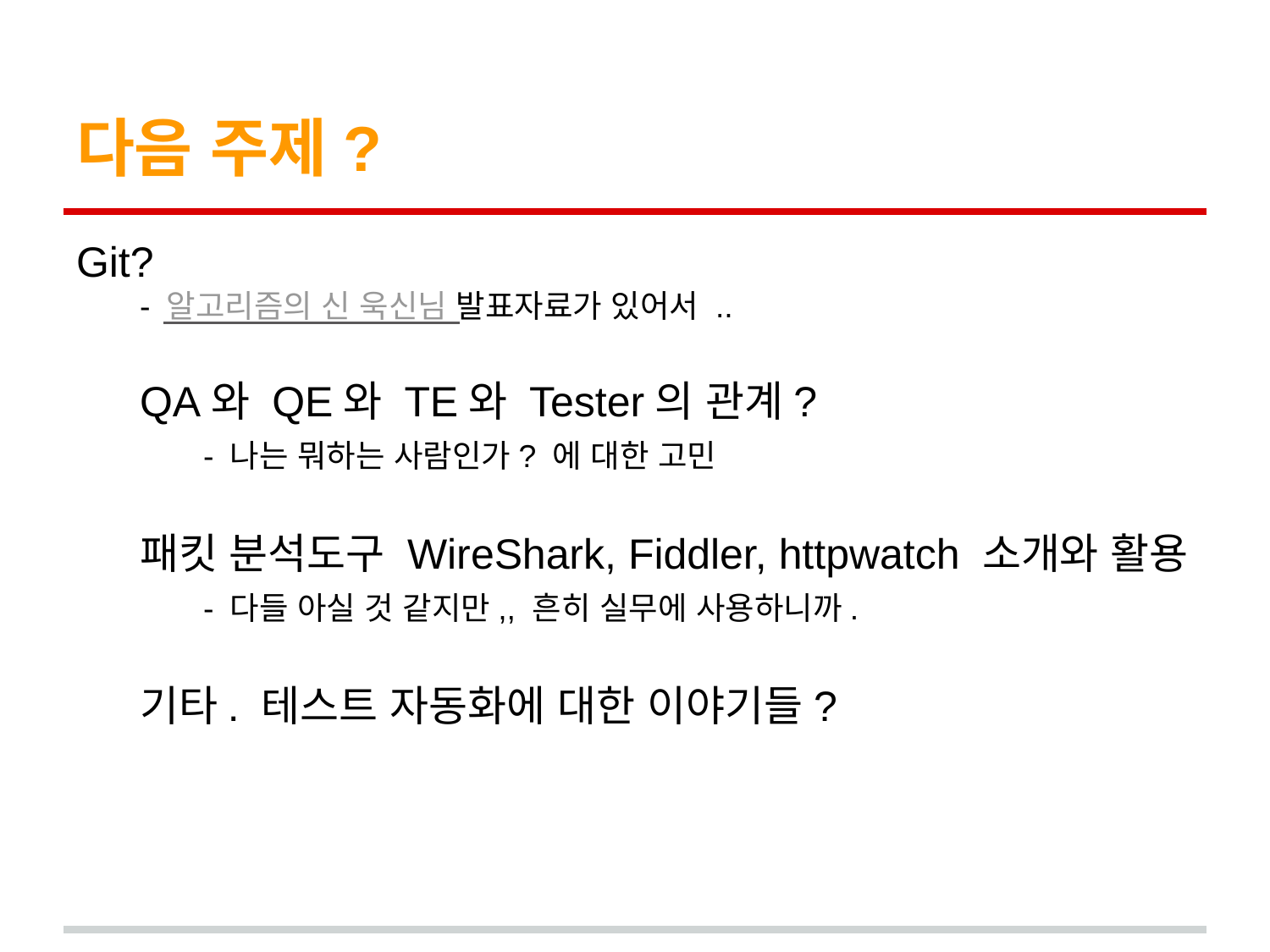

# 다음 주제?
Git?
- 알고리즘의 신 욱신님 발표자료가 있어서 ..

QA와 QE와 TE와 Tester의 관계?
	- 나는 뭐하는 사람인가? 에 대한 고민

패킷 분석도구 WireShark, Fiddler, httpwatch 소개와 활용
	- 다들 아실 것 같지만,, 흔히 실무에 사용하니까.

기타. 테스트 자동화에 대한 이야기들?